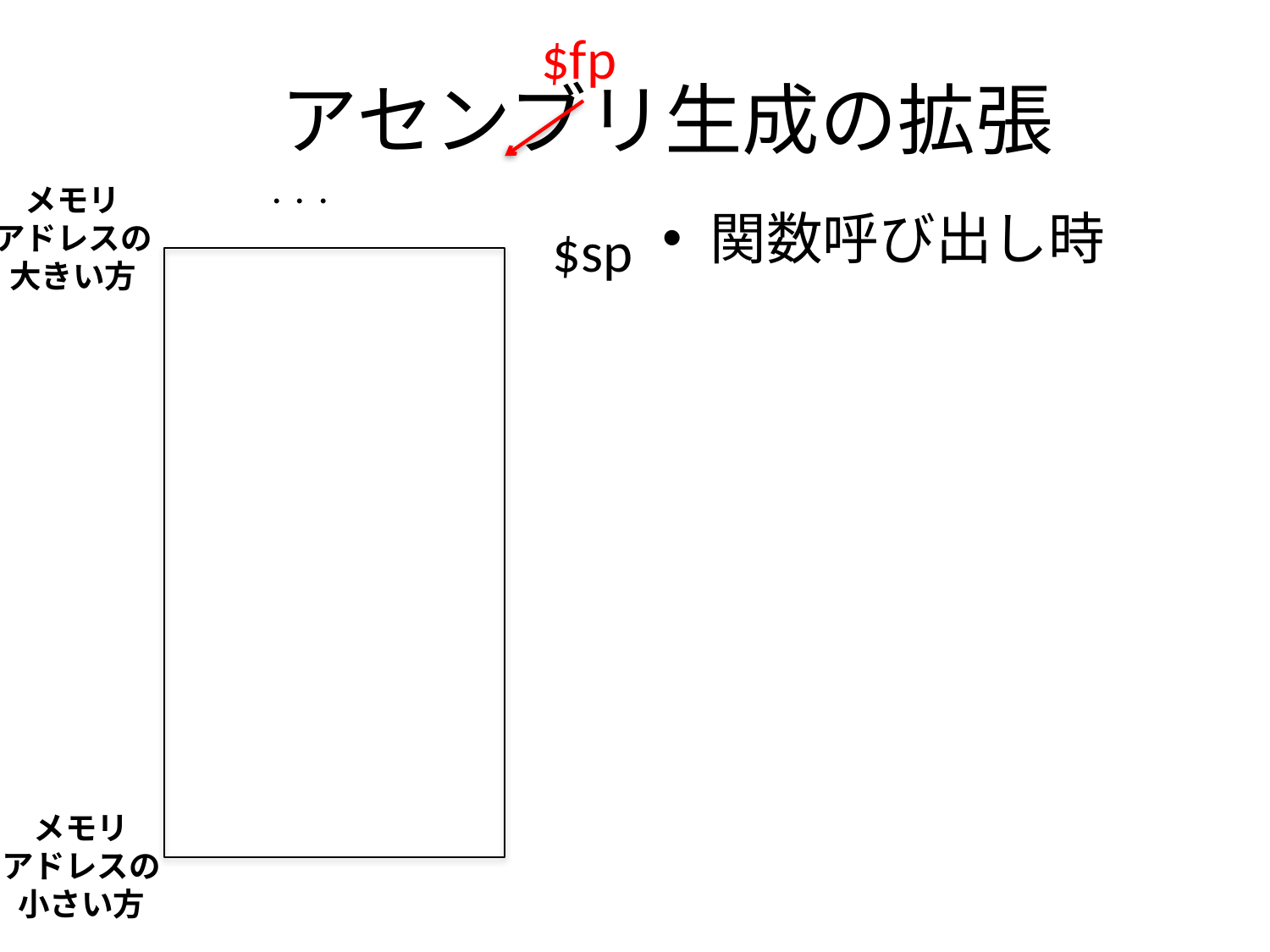

$fp
# アセンブリ生成の拡張
メモリ
アドレスの
大きい方
・・・
関数呼び出し時
$sp

メモリ
アドレスの
小さい方